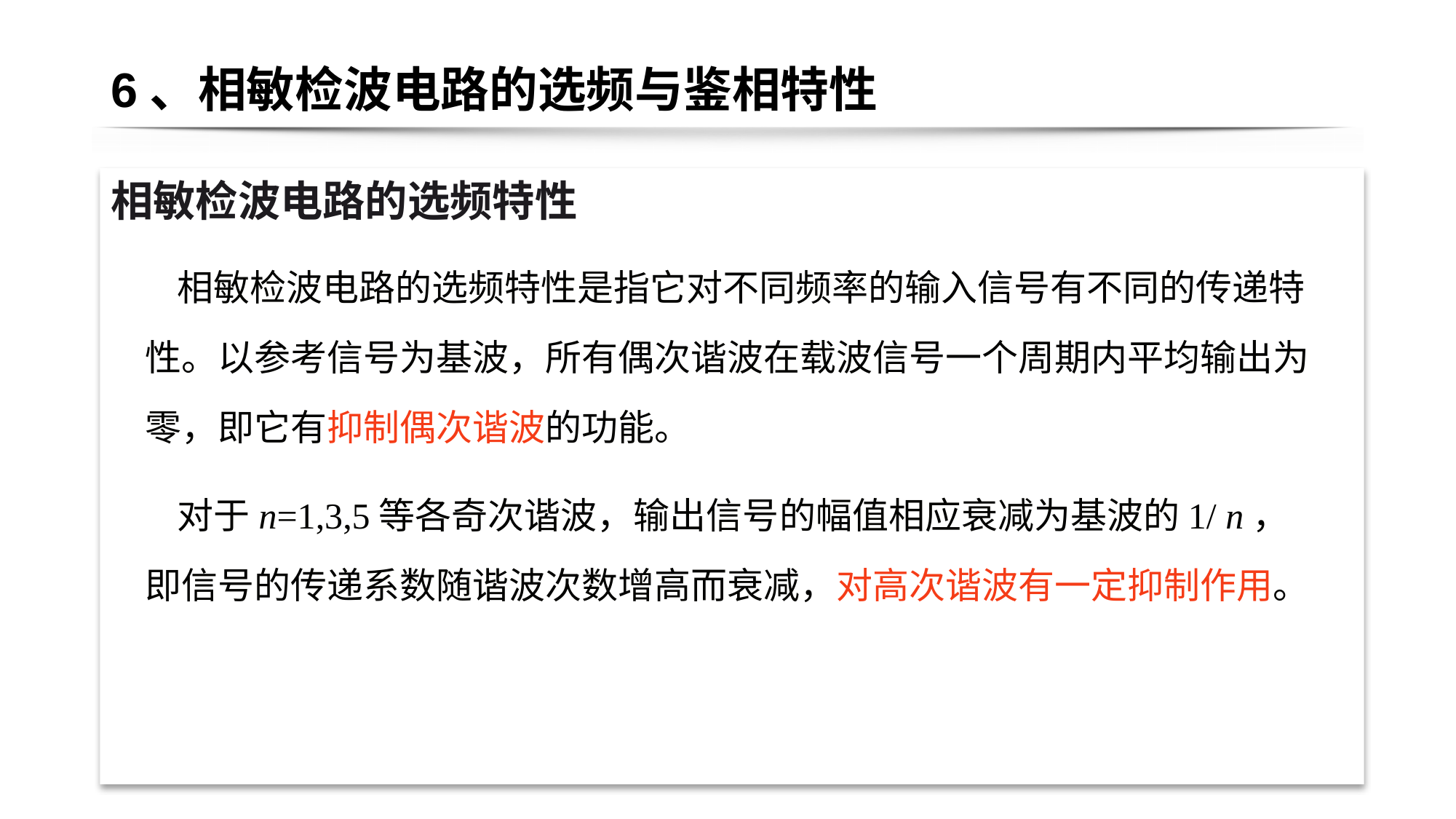

# 6、相敏检波电路的选频与鉴相特性
相敏检波电路的选频特性

相敏检波电路的选频特性是指它对不同频率的输入信号有不同的传递特性。以参考信号为基波，所有偶次谐波在载波信号一个周期内平均输出为零，即它有抑制偶次谐波的功能。
对于n=1,3,5等各奇次谐波，输出信号的幅值相应衰减为基波的1/ n，即信号的传递系数随谐波次数增高而衰减，对高次谐波有一定抑制作用。